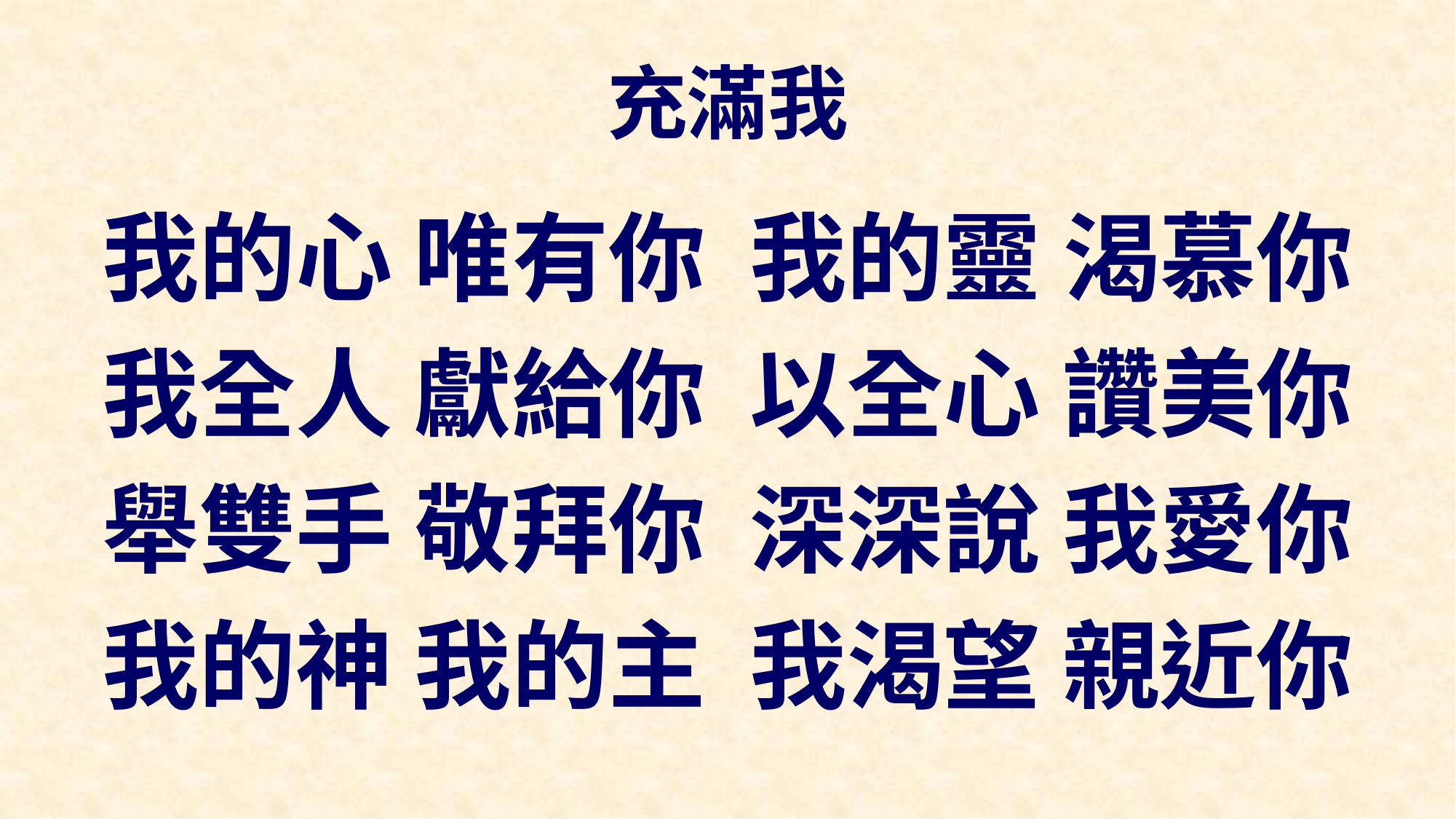

# 充滿我
我的心 唯有你  我的靈 渴慕你
我全人 獻給你  以全心 讚美你
舉雙手 敬拜你  深深說 我愛你
我的神 我的主  我渴望 親近你